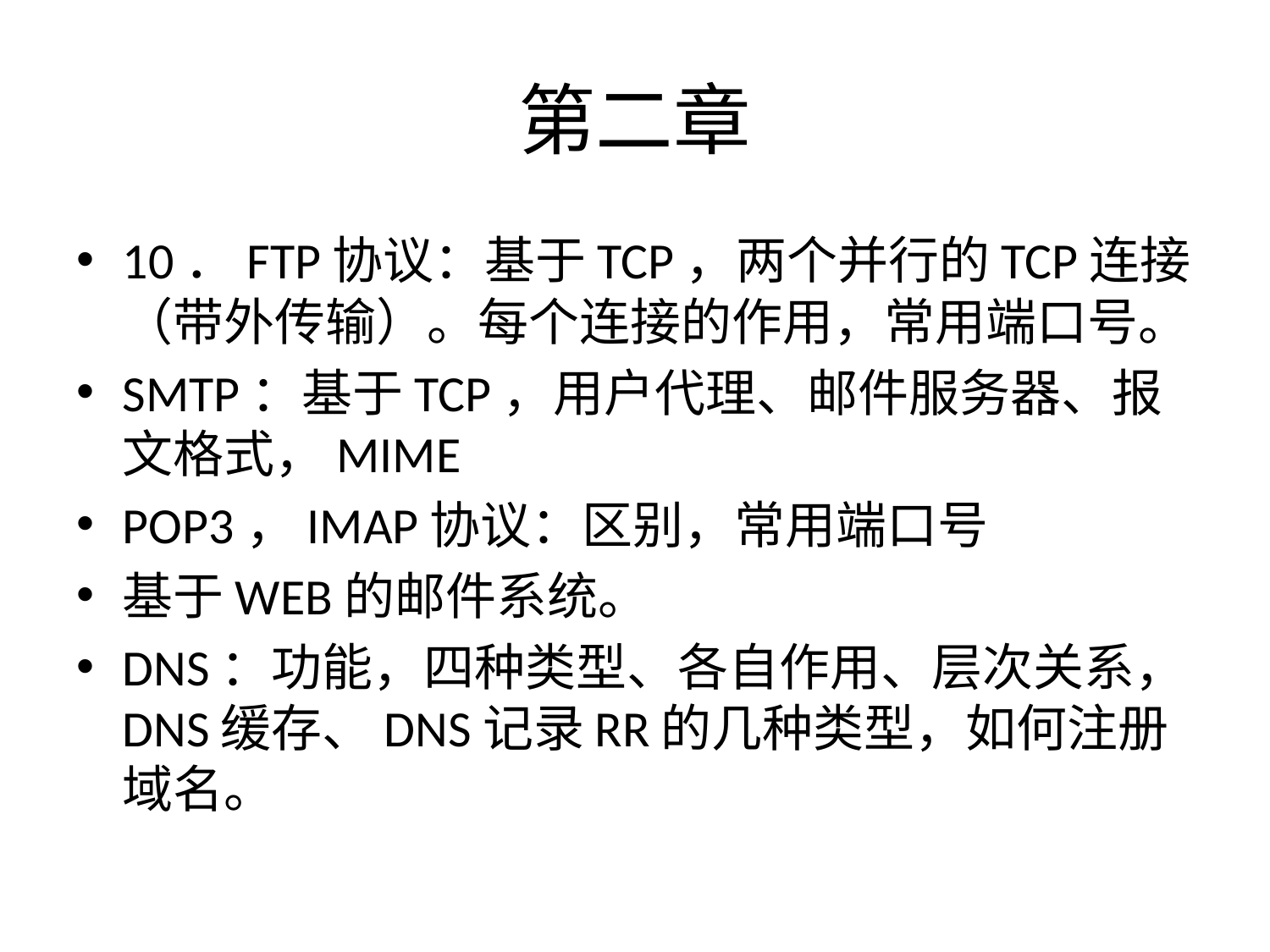

# 第二章
10．FTP协议：基于TCP，两个并行的TCP连接（带外传输）。每个连接的作用，常用端口号。
SMTP：基于TCP，用户代理、邮件服务器、报文格式，MIME
POP3，IMAP协议：区别，常用端口号
基于WEB的邮件系统。
DNS：功能，四种类型、各自作用、层次关系，DNS缓存、DNS记录RR的几种类型，如何注册域名。